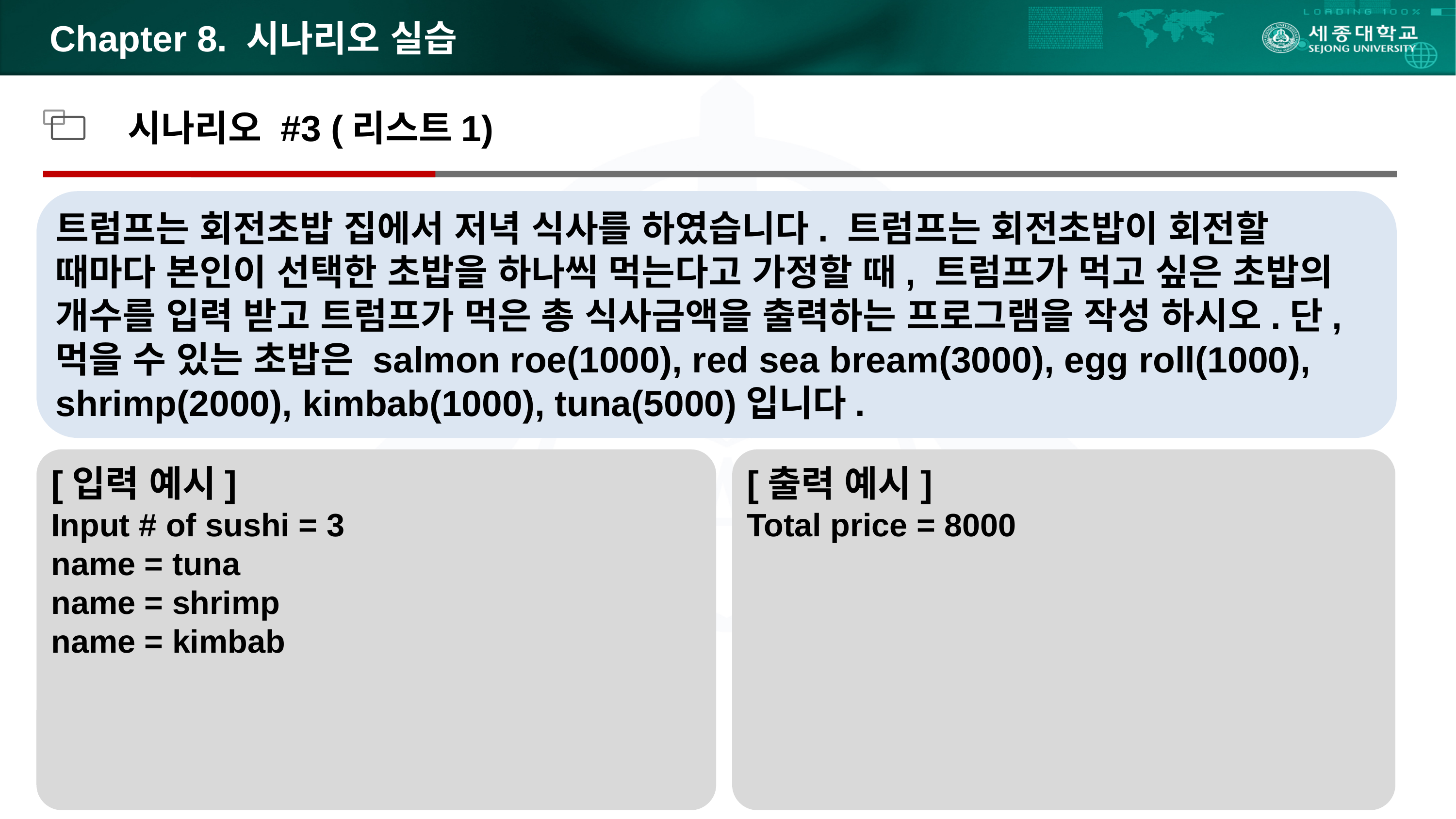

# Chapter 8. 시나리오 실습
시나리오 #3 (리스트1)
트럼프는 회전초밥 집에서 저녁 식사를 하였습니다. 트럼프는 회전초밥이 회전할 때마다 본인이 선택한 초밥을 하나씩 먹는다고 가정할 때, 트럼프가 먹고 싶은 초밥의 개수를 입력 받고 트럼프가 먹은 총 식사금액을 출력하는 프로그램을 작성 하시오.단, 먹을 수 있는 초밥은 salmon roe(1000), red sea bream(3000), egg roll(1000), shrimp(2000), kimbab(1000), tuna(5000)입니다.
[입력 예시]
Input # of sushi = 3
name = tuna
name = shrimp
name = kimbab
[출력 예시]
Total price = 8000